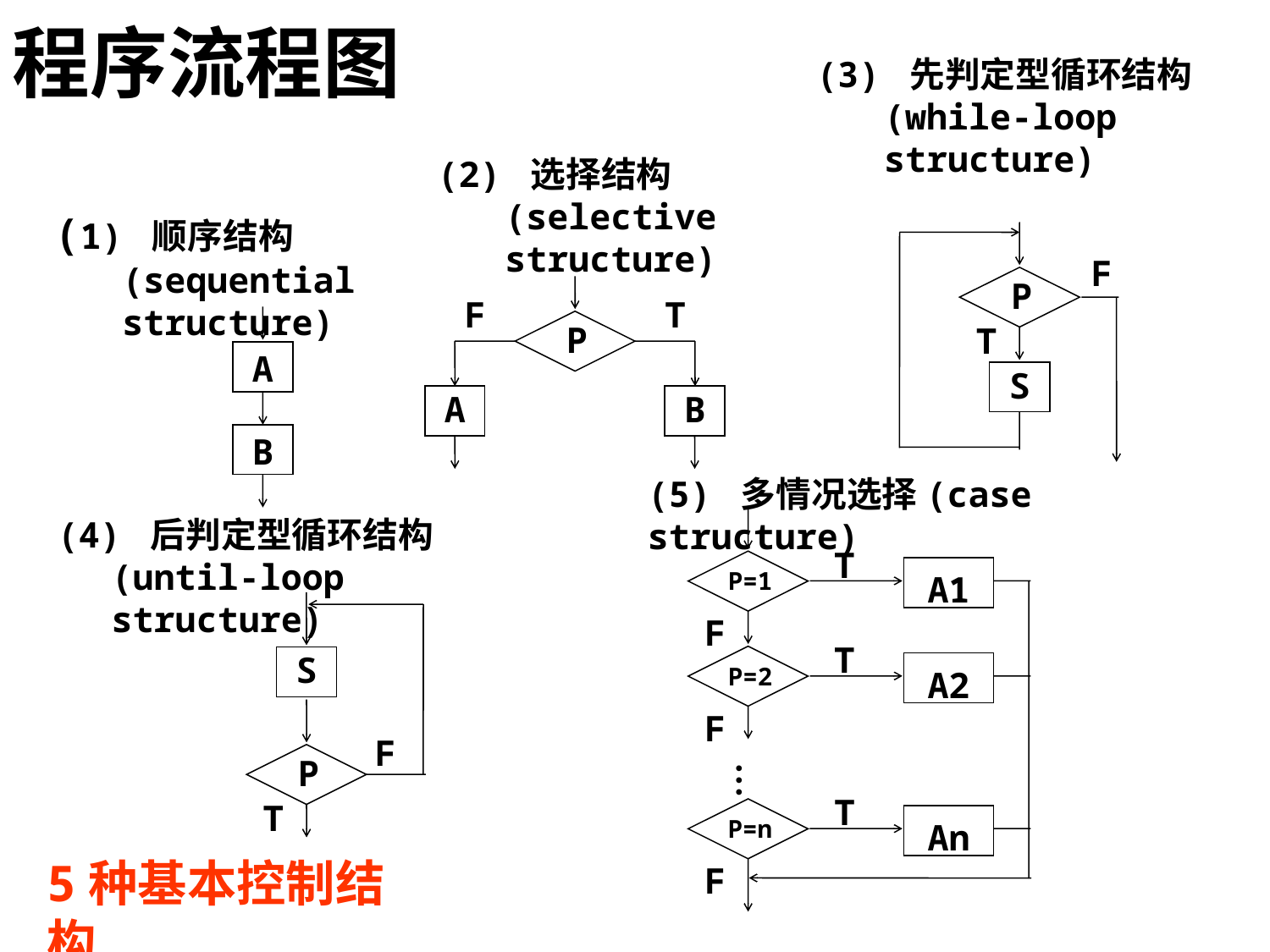

程序流程图
(3) 先判定型循环结构(while-loop structure)
(2) 选择结构(selective structure)
(1) 顺序结构(sequential structure)

F

P

T

S

P
F
T

A

B

A

B

(5) 多情况选择(case structure)
(4) 后判定型循环结构(until-loop structure)

T

P=1
A1

F

T

P=2
A2

F

…
T

P=n
An

F

S

P
T

F

5种基本控制结构